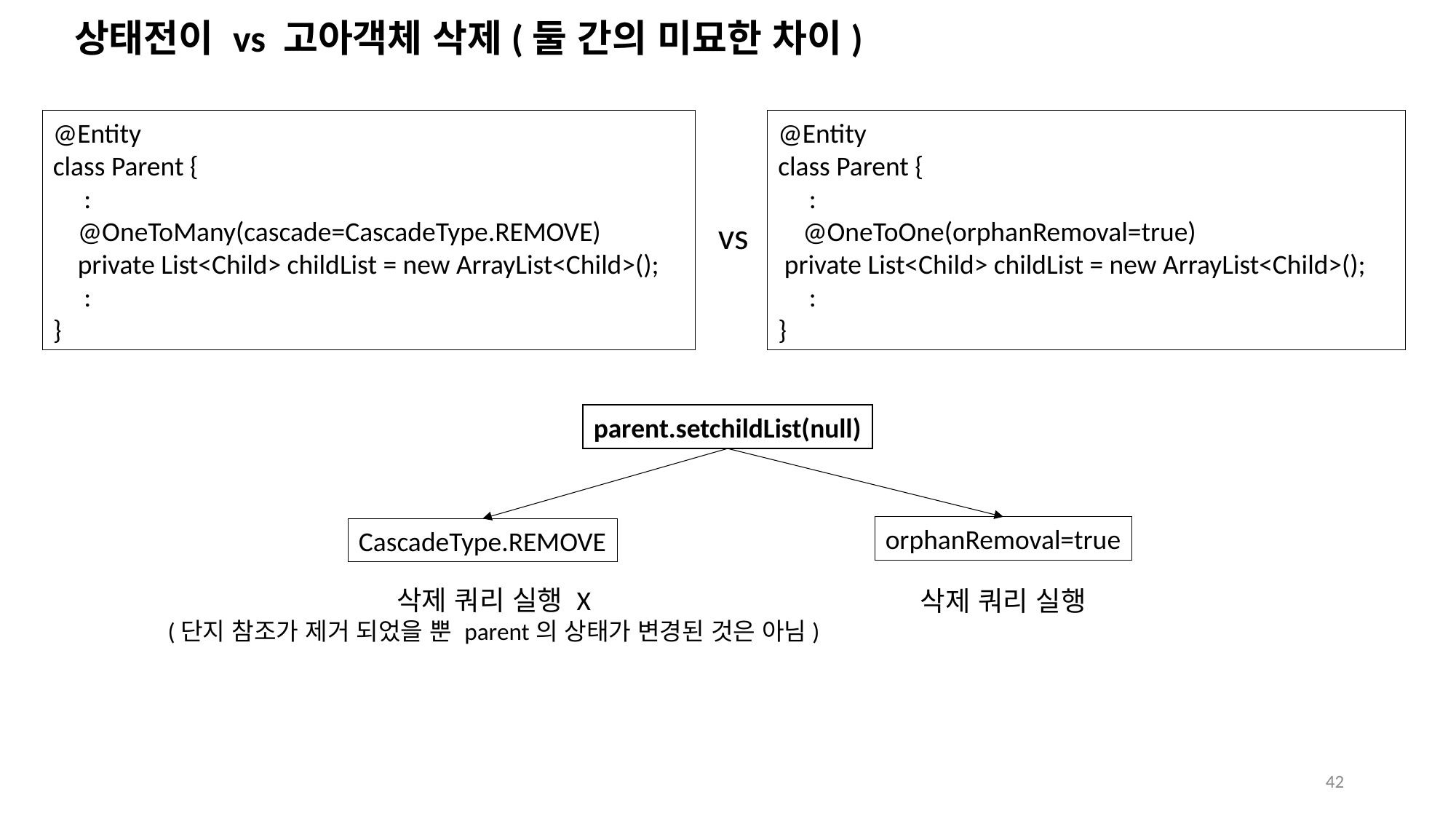

# 상태전이 vs 고아객체 삭제(둘 간의 미묘한 차이)
@Entity
class Parent {
     :
    @OneToMany(cascade=CascadeType.REMOVE)
    private List<Child> childList = new ArrayList<Child>();
     :
}
@Entity
class Parent {
     :
    @OneToOne(orphanRemoval=true)
 private List<Child> childList = new ArrayList<Child>();
     :
}
vs
parent.setchildList(null)
orphanRemoval=true
CascadeType.REMOVE
삭제 쿼리 실행 X
(단지 참조가 제거 되었을 뿐 parent의 상태가 변경된 것은 아님)
삭제 쿼리 실행
42